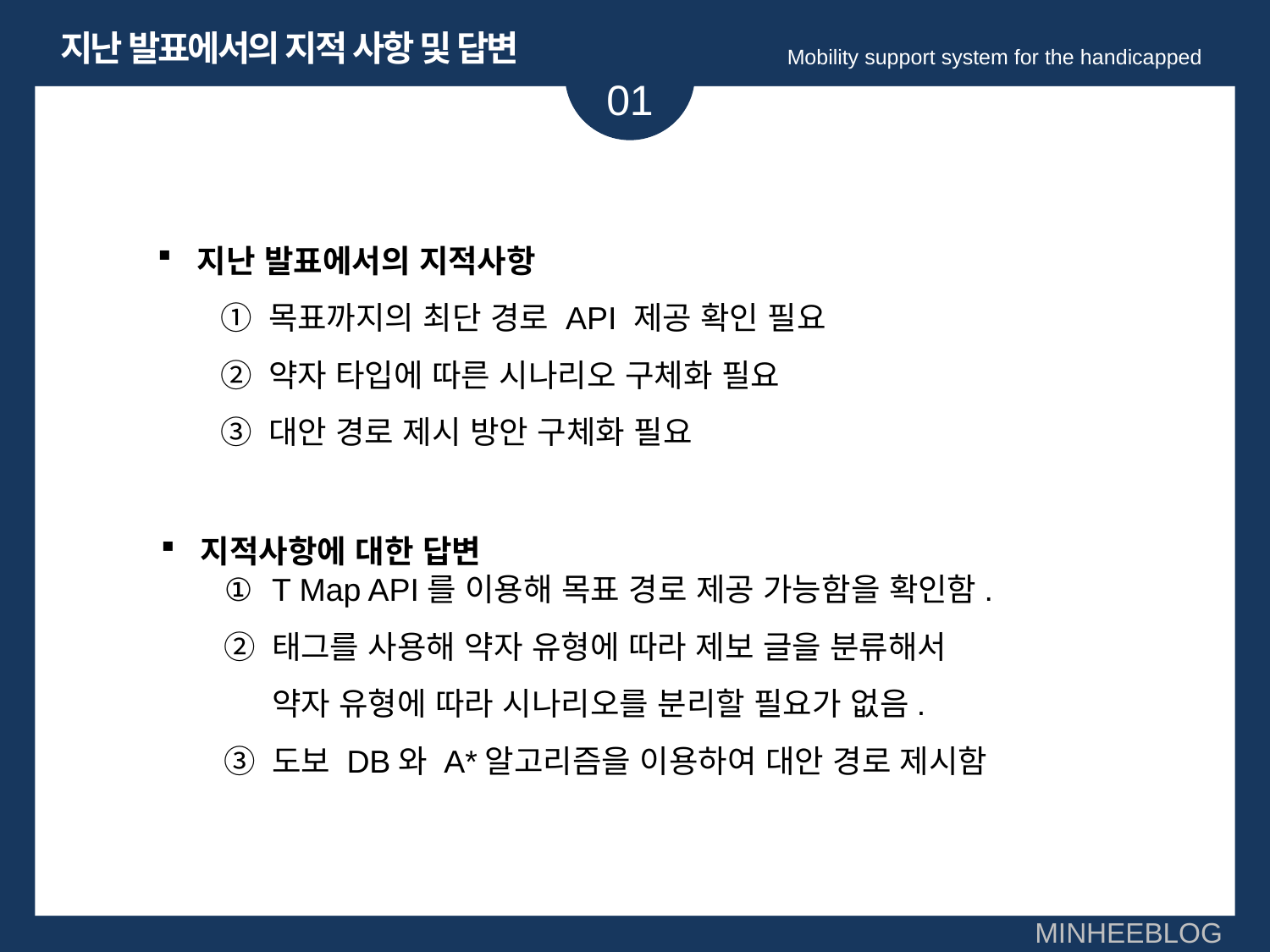

지난 발표에서의 지적 사항 및 답변
Mobility support system for the handicapped
01

지난 발표에서의 지적사항
목표까지의 최단 경로 API 제공 확인 필요
약자 타입에 따른 시나리오 구체화 필요
대안 경로 제시 방안 구체화 필요
지적사항에 대한 답변
T Map API를 이용해 목표 경로 제공 가능함을 확인함.
태그를 사용해 약자 유형에 따라 제보 글을 분류해서
약자 유형에 따라 시나리오를 분리할 필요가 없음.
도보 DB와 A*알고리즘을 이용하여 대안 경로 제시함
MINHEEBLOG